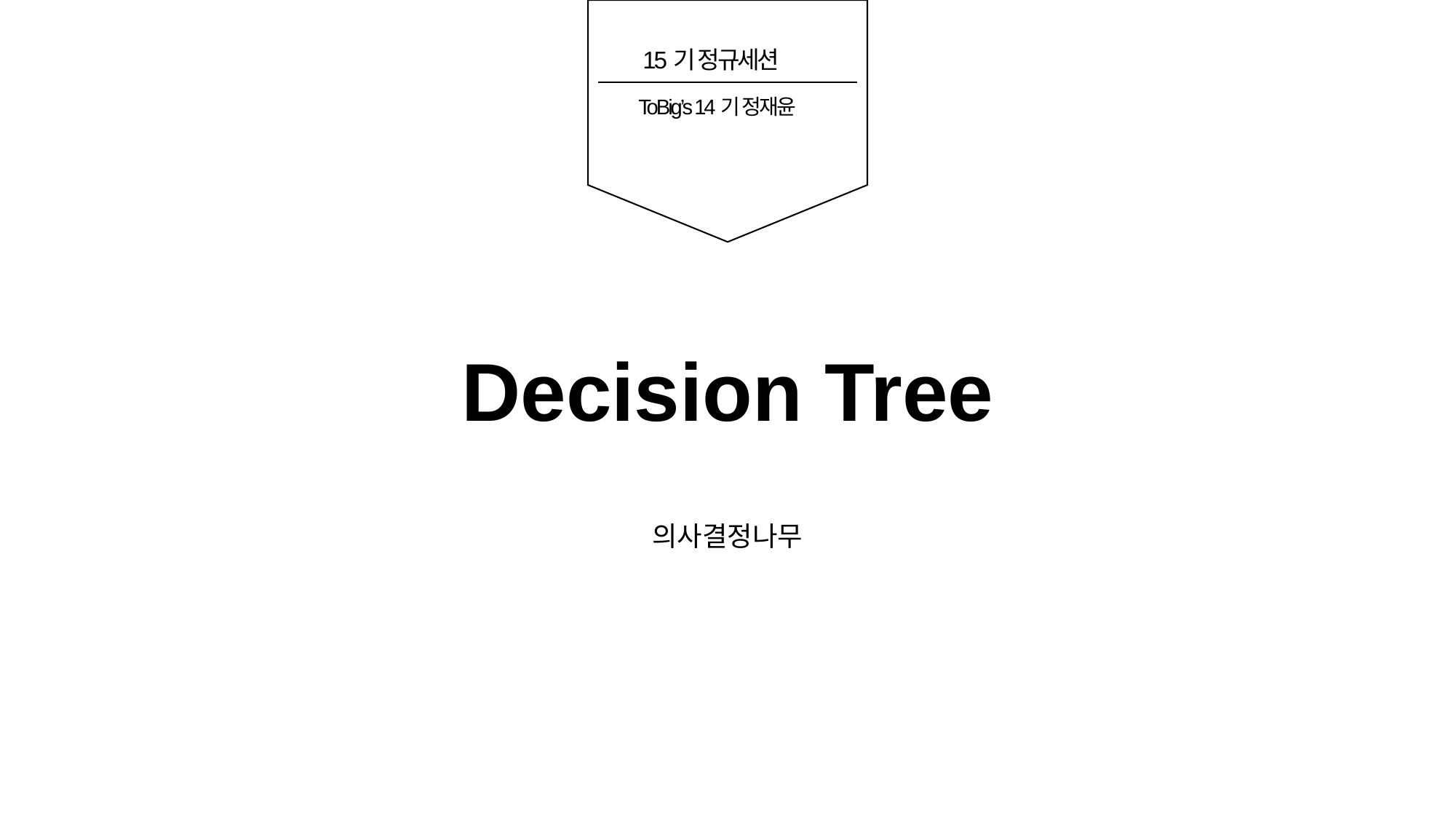

15기 정규세션
ToBig’s 14기 정재윤
 Decision Tree
의사결정나무